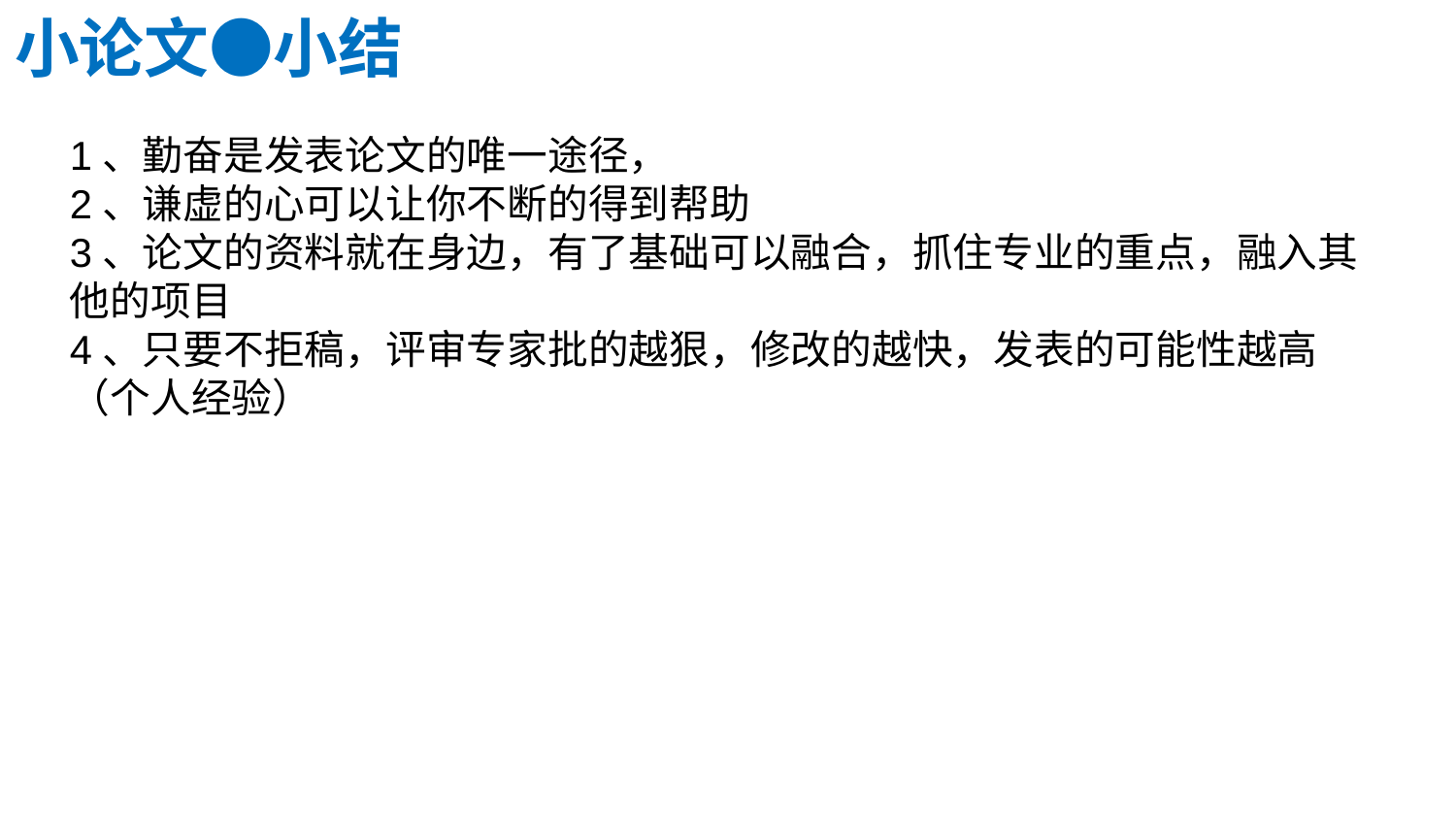

小论文●小结
1、勤奋是发表论文的唯一途径，
2、谦虚的心可以让你不断的得到帮助
3、论文的资料就在身边，有了基础可以融合，抓住专业的重点，融入其他的项目
4、只要不拒稿，评审专家批的越狠，修改的越快，发表的可能性越高
（个人经验）